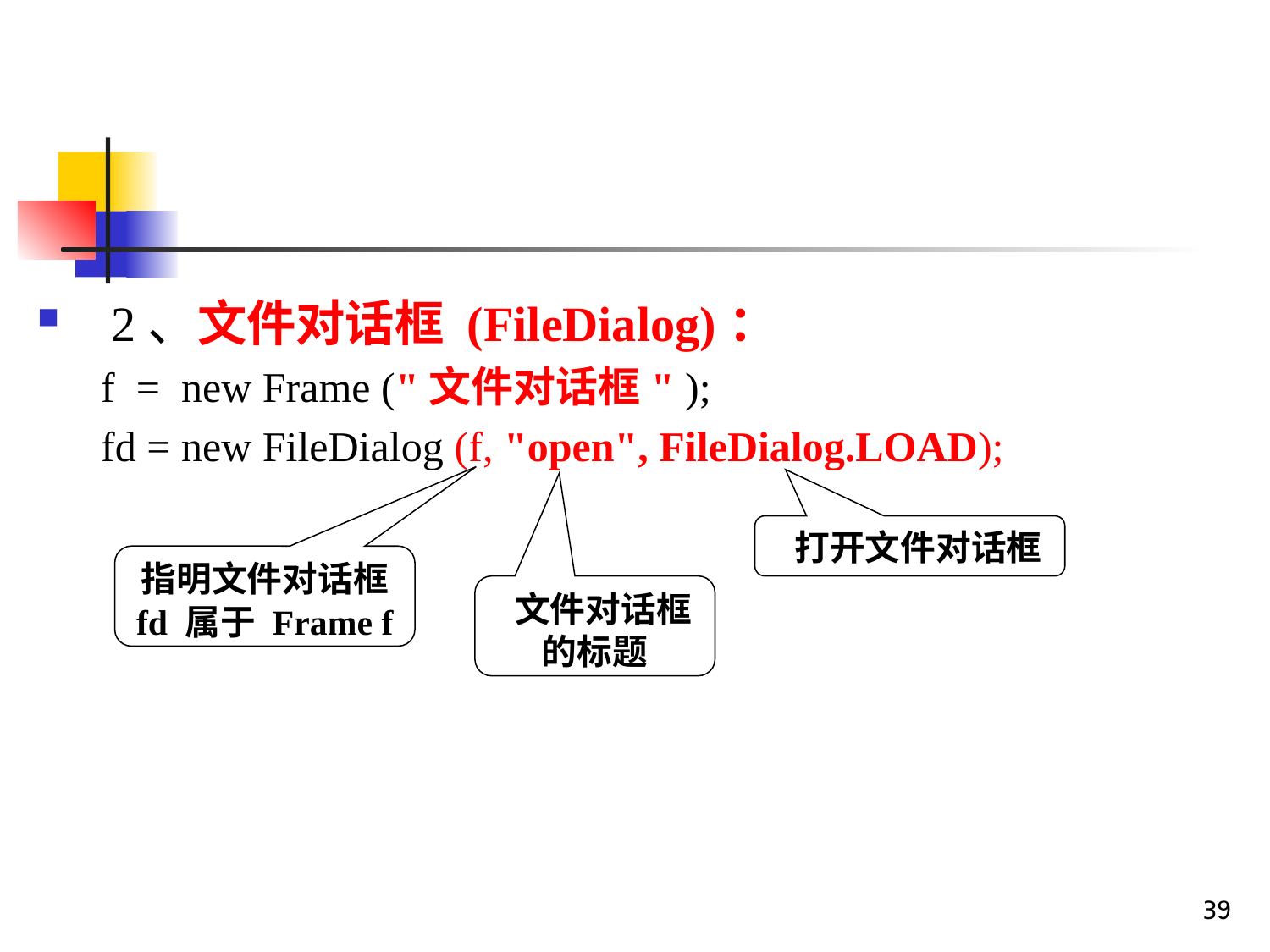

2、文件对话框 (FileDialog)：
f  =  new Frame ("文件对话框" );
fd = new FileDialog (f, "open", FileDialog.LOAD);

 打开文件对话框
指明文件对话框 fd 属于 Frame f
 文件对话框的标题
39